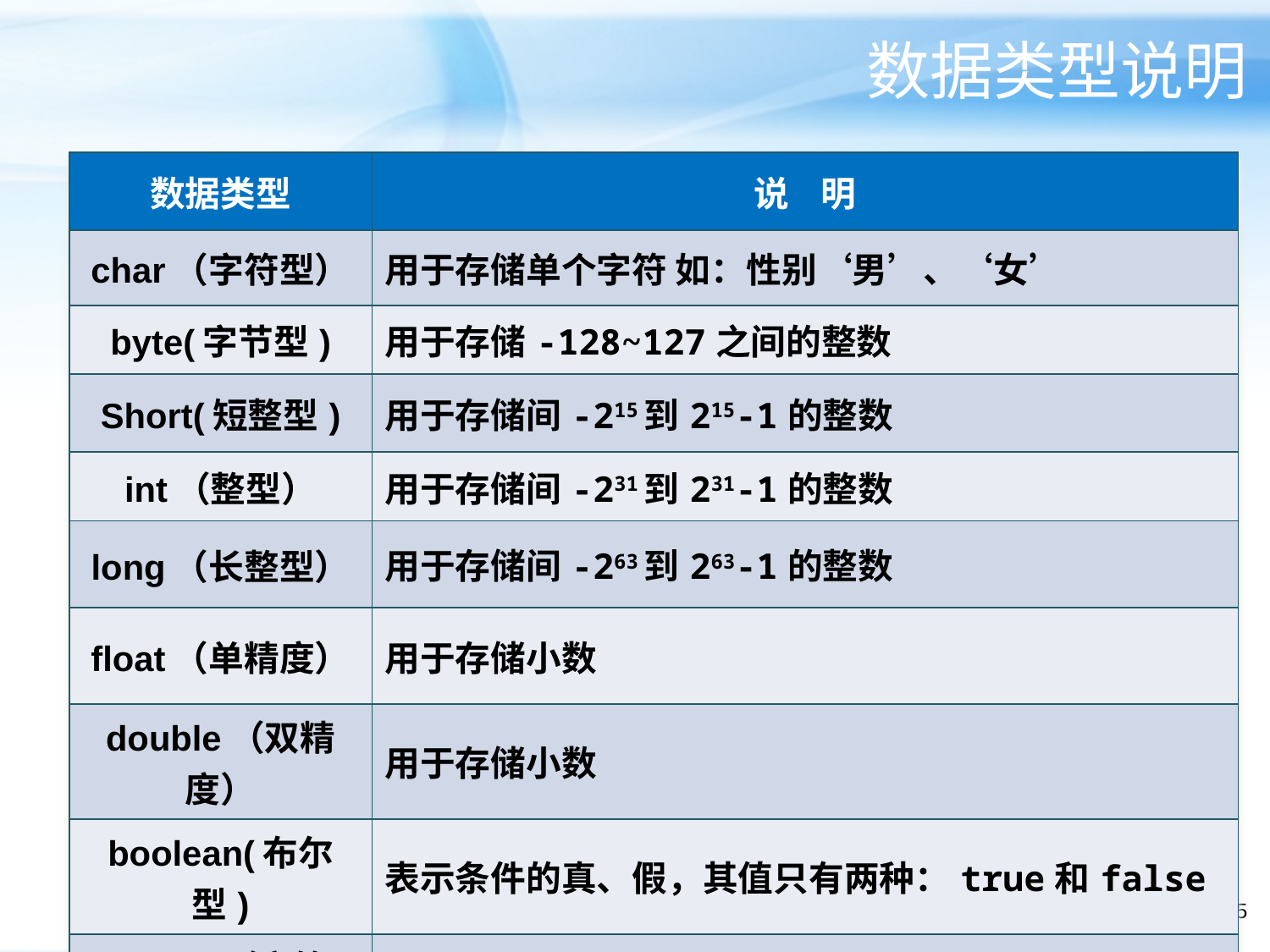

# 数据类型说明
| 数据类型 | 说 明 |
| --- | --- |
| char（字符型） | 用于存储单个字符 如：性别‘男’、‘女’ |
| byte(字节型) | 用于存储-128~127之间的整数 |
| Short(短整型) | 用于存储间-215到215-1的整数 |
| int（整型） | 用于存储间-231到231-1的整数 |
| long（长整型） | 用于存储间-263到263-1的整数 |
| float（单精度） | 用于存储小数 |
| double（双精度） | 用于存储小数 |
| boolean(布尔型) | 表示条件的真、假，其值只有两种：true和false |
| String（字符串） | 用于存储一串字符 如：“我的爱好是踢足球” |
7/47
7/45